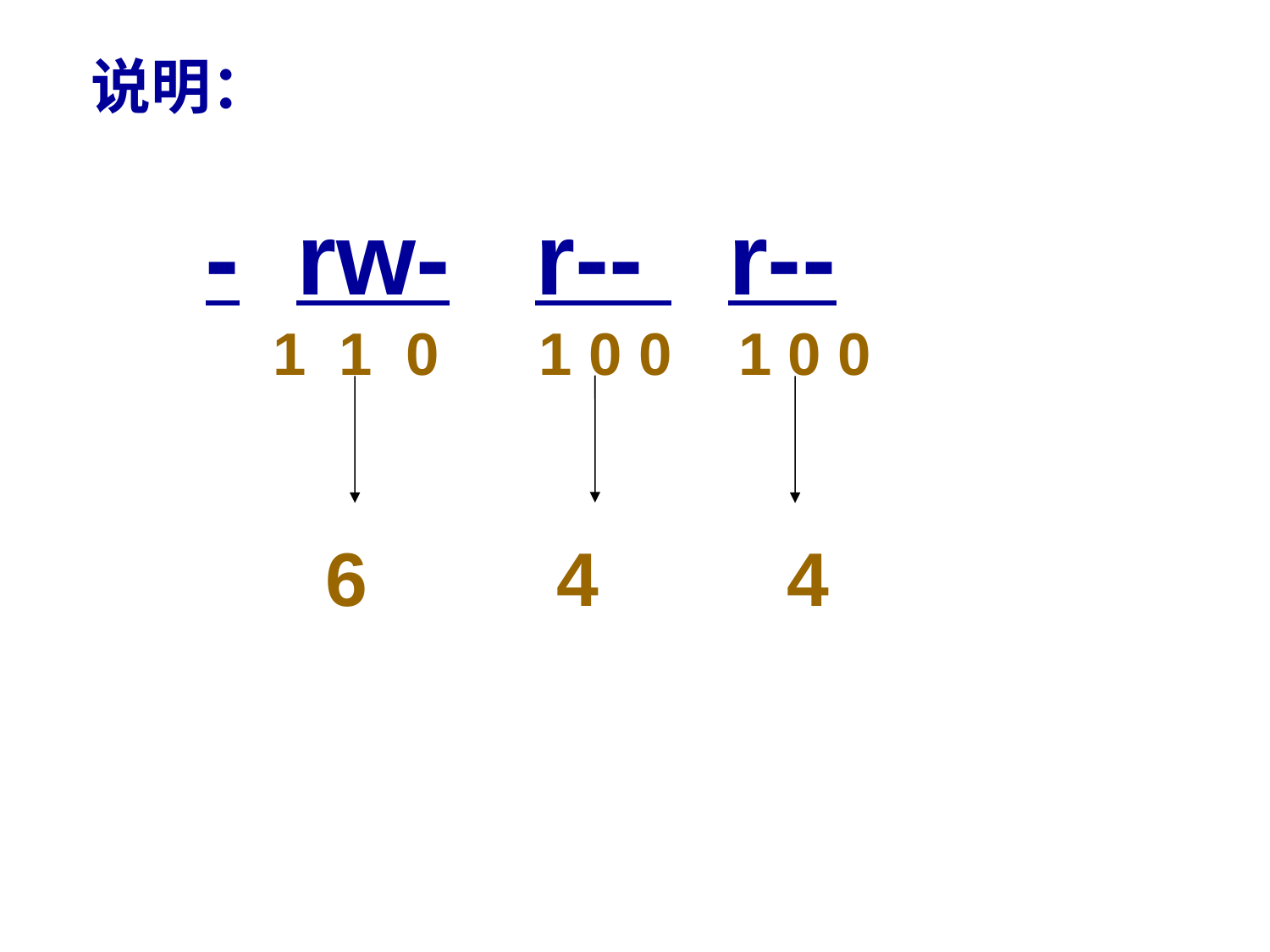

说明：

      -  rw-   r--   r--
	        1  1  0      1 0 0    1 0 0

              6         4         4